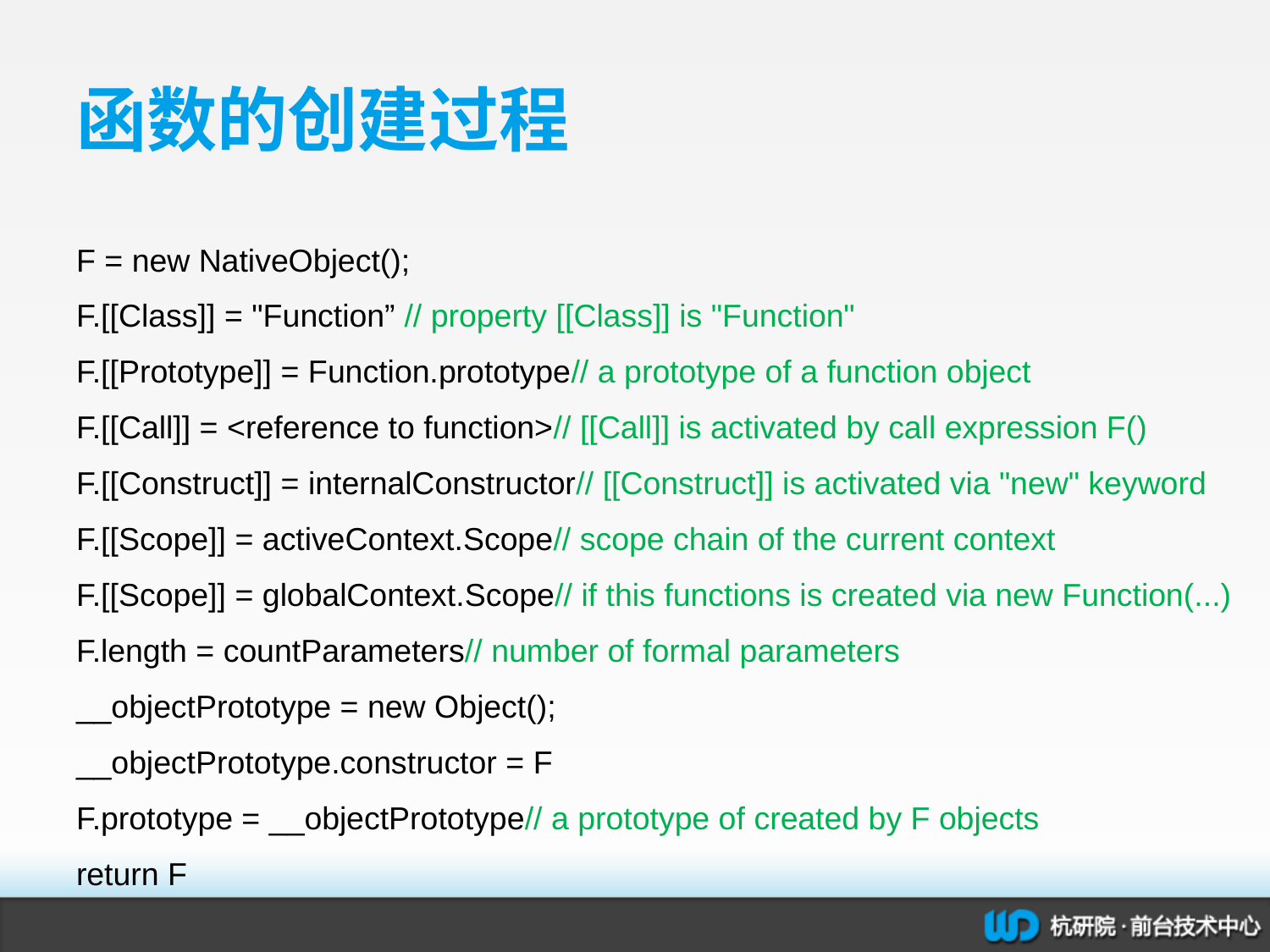

# 函数的创建过程
F = new NativeObject();
F.[[Class]] = "Function” // property [[Class]] is "Function"
F.[[Prototype]] = Function.prototype// a prototype of a function object
F.[[Call]] = <reference to function>// [[Call]] is activated by call expression F()
F.[[Construct]] = internalConstructor// [[Construct]] is activated via "new" keyword
F.[[Scope]] = activeContext.Scope// scope chain of the current context
F.[[Scope]] = globalContext.Scope// if this functions is created via new Function(...)
F.length = countParameters// number of formal parameters
__objectPrototype = new Object();
__objectPrototype.constructor = F
F.prototype = __objectPrototype// a prototype of created by F objects
return F